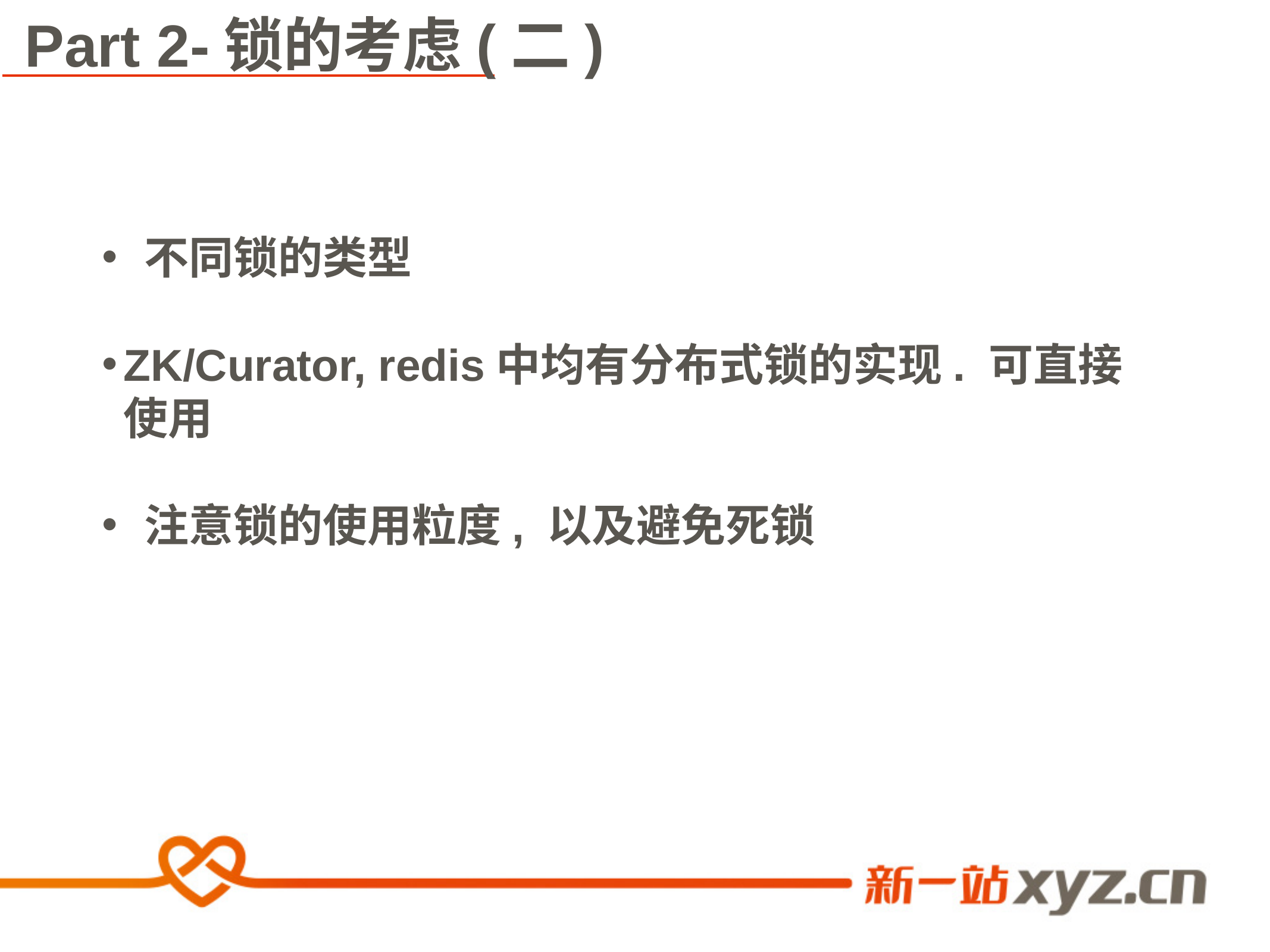

Part 2-锁的考虑(二)

 不同锁的类型

ZK/Curator, redis中均有分布式锁的实现. 可直接使用

 注意锁的使用粒度, 以及避免死锁